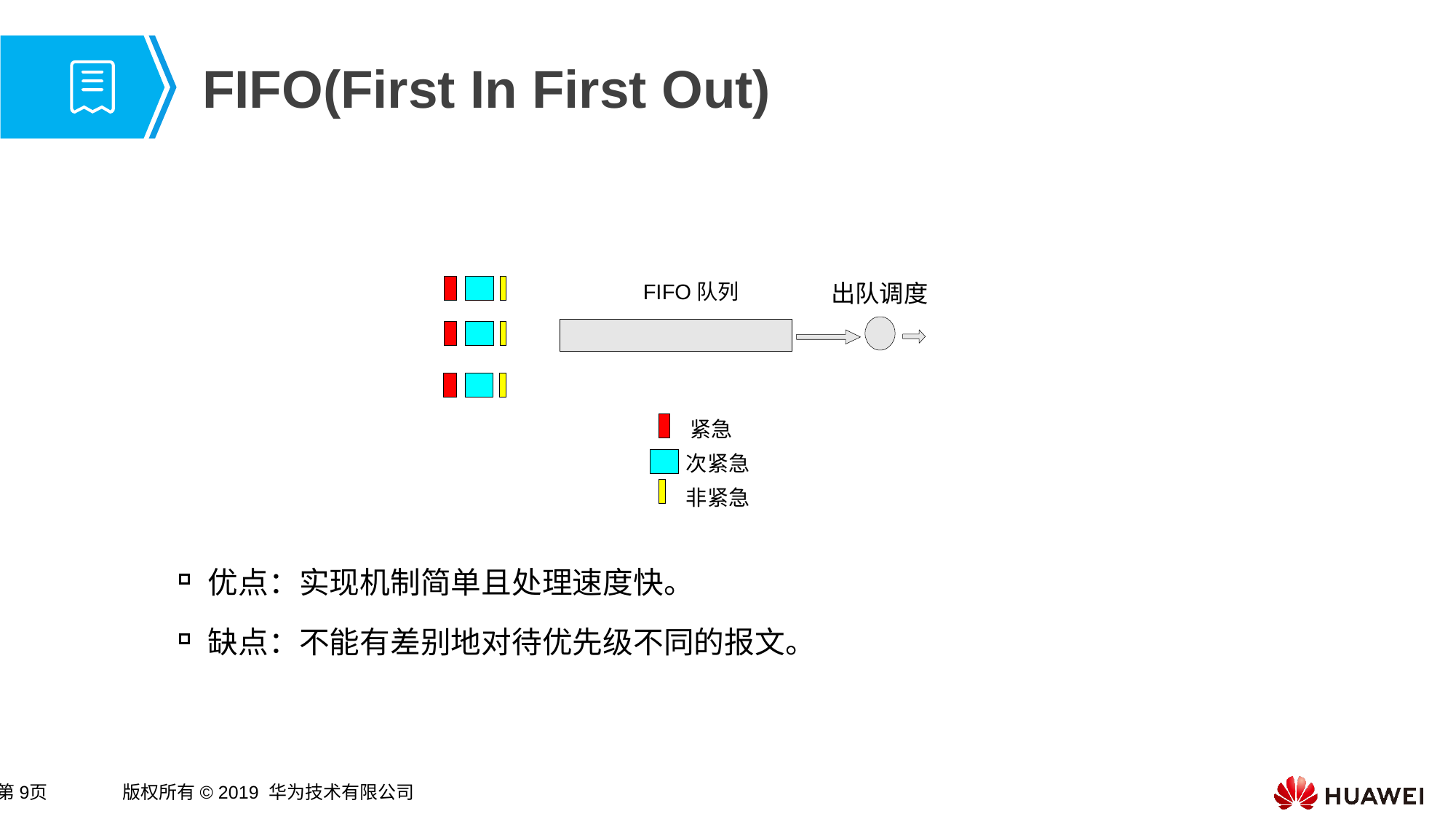

# FIFO(First In First Out)

FIFO队列
出队调度

紧急

次紧急

非紧急
优点：实现机制简单且处理速度快。
缺点：不能有差别地对待优先级不同的报文。